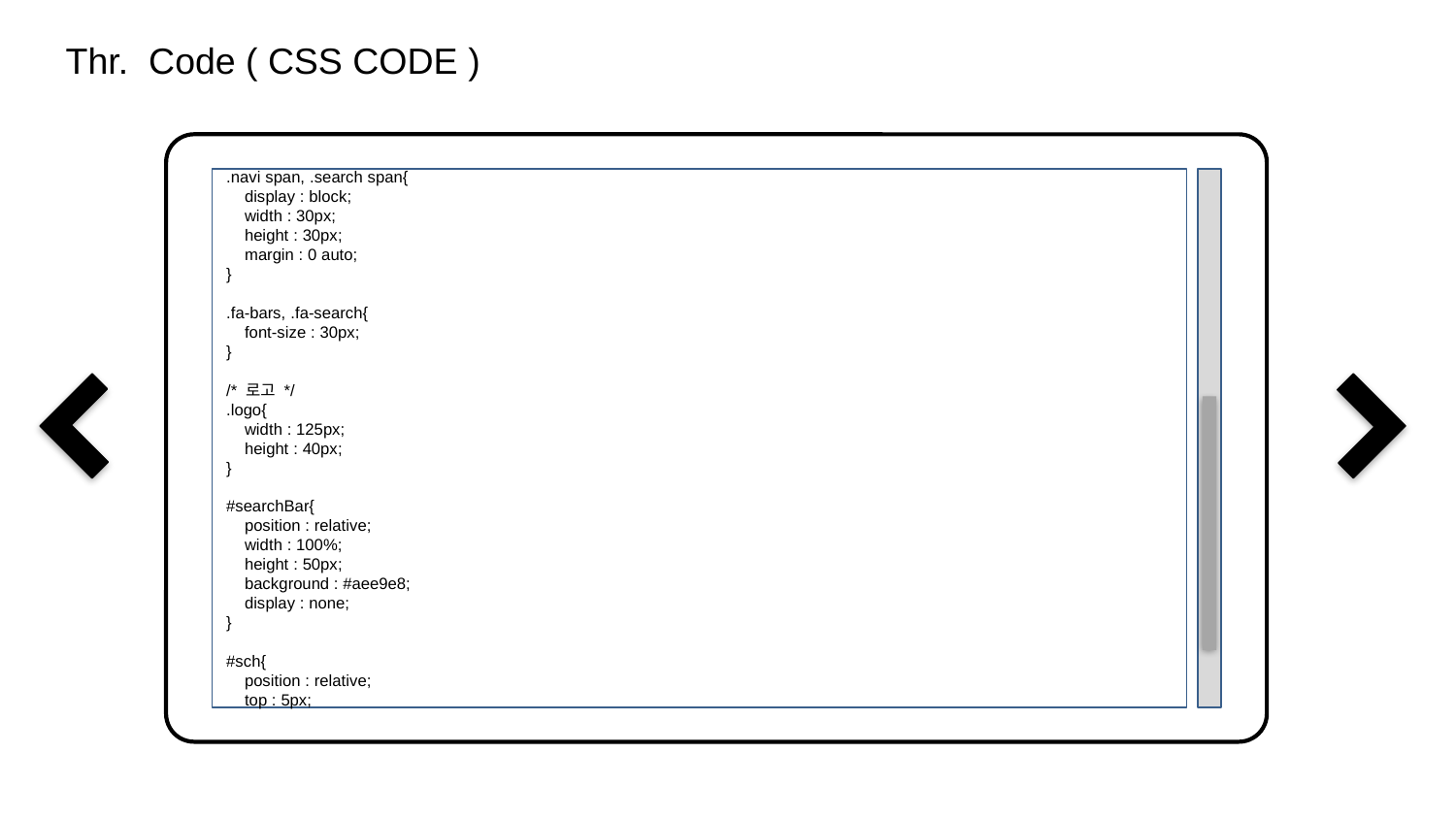

Thr.  Code ( CSS CODE )

.navi span, .search span{
    display : block;
    width : 30px;
    height : 30px;
    margin : 0 auto;
}
.fa-bars, .fa-search{
    font-size : 30px;
}
/* 로고 */
.logo{
    width : 125px;
    height : 40px;
}
#searchBar{
    position : relative;
    width : 100%;
    height : 50px;
    background : #aee9e8;
    display : none;
}
#sch{
    position : relative;
    top : 5px;